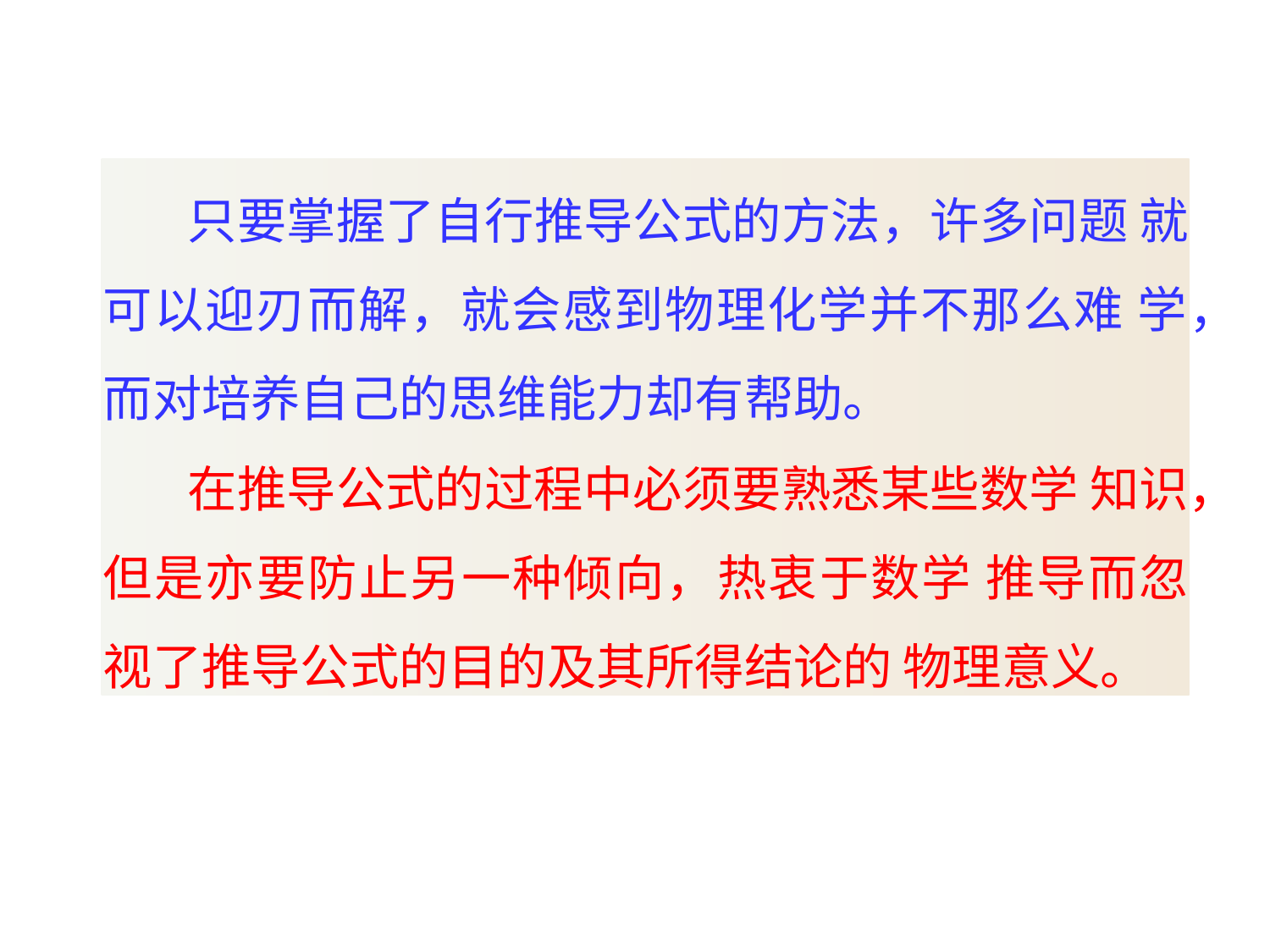

只要掌握了自行推导公式的方法，许多问题 就可以迎刃而解，就会感到物理化学并不那么难 学，而对培养自己的思维能力却有帮助。
在推导公式的过程中必须要熟悉某些数学 知识，但是亦要防止另一种倾向，热衷于数学 推导而忽视了推导公式的目的及其所得结论的 物理意义。